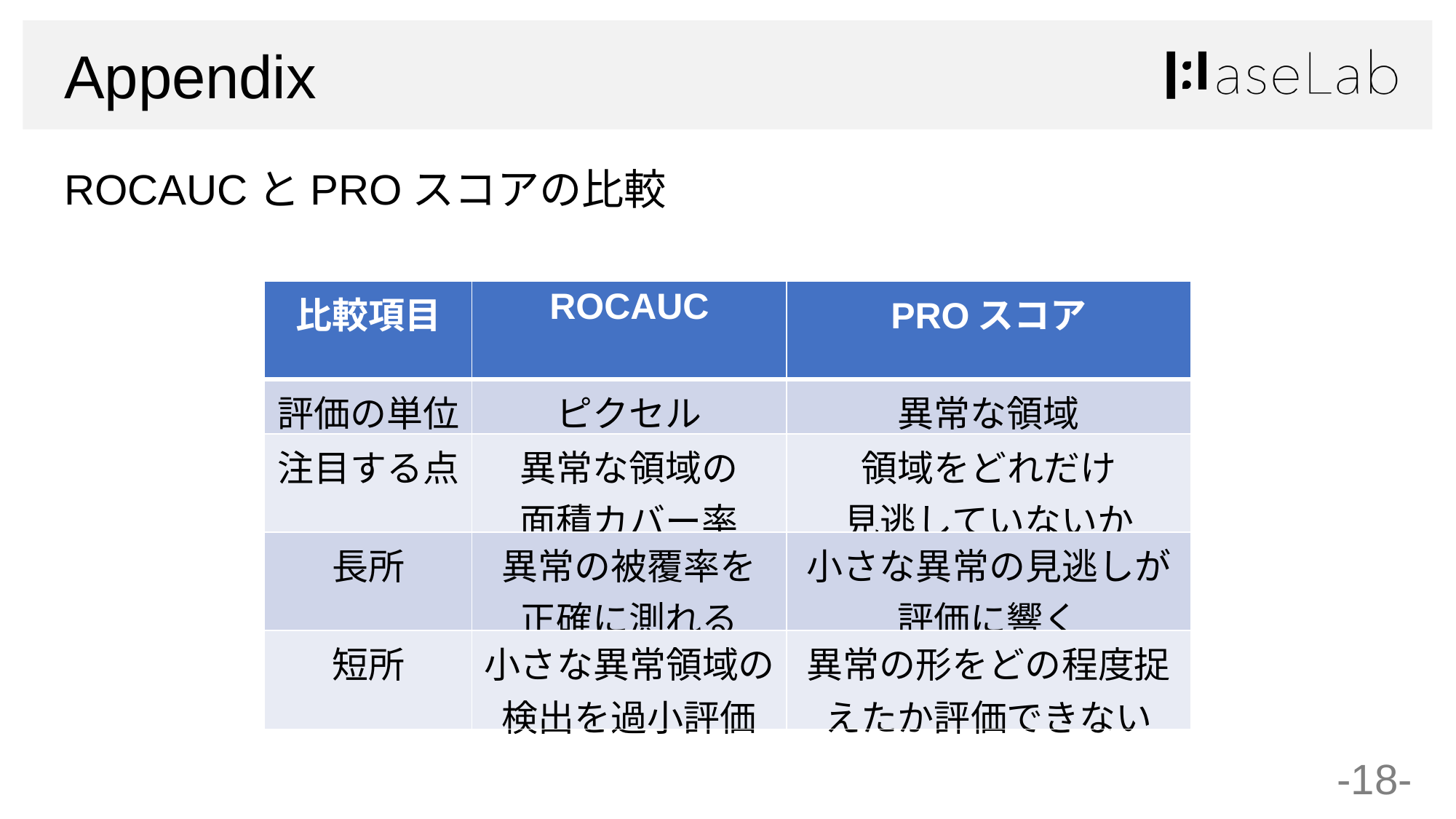

Appendix
ROCAUCとPROスコアの比較
| 比較項目 | ROCAUC | PROスコア |
| --- | --- | --- |
| 評価の単位 | ピクセル | 異常な領域 |
| 注目する点 | 異常な領域の 面積カバー率 | 領域をどれだけ 見逃していないか |
| 長所 | 異常の被覆率を 正確に測れる | 小さな異常の見逃しが評価に響く |
| 短所 | 小さな異常領域の検出を過小評価 | 異常の形をどの程度捉えたか評価できない |
-18-